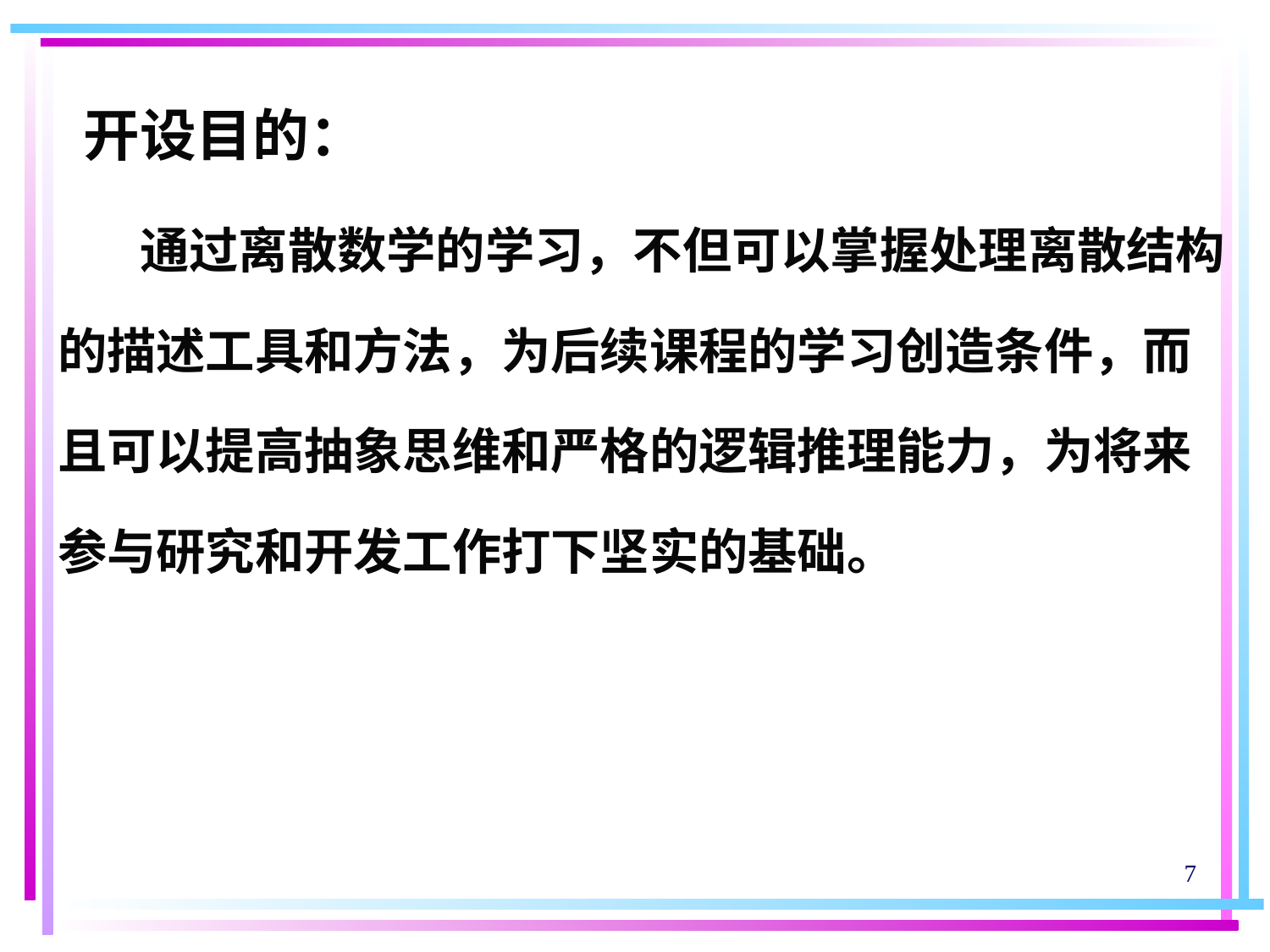

开设目的：
    通过离散数学的学习，不但可以掌握处理离散结构的描述工具和方法，为后续课程的学习创造条件，而且可以提高抽象思维和严格的逻辑推理能力，为将来参与研究和开发工作打下坚实的基础。
7